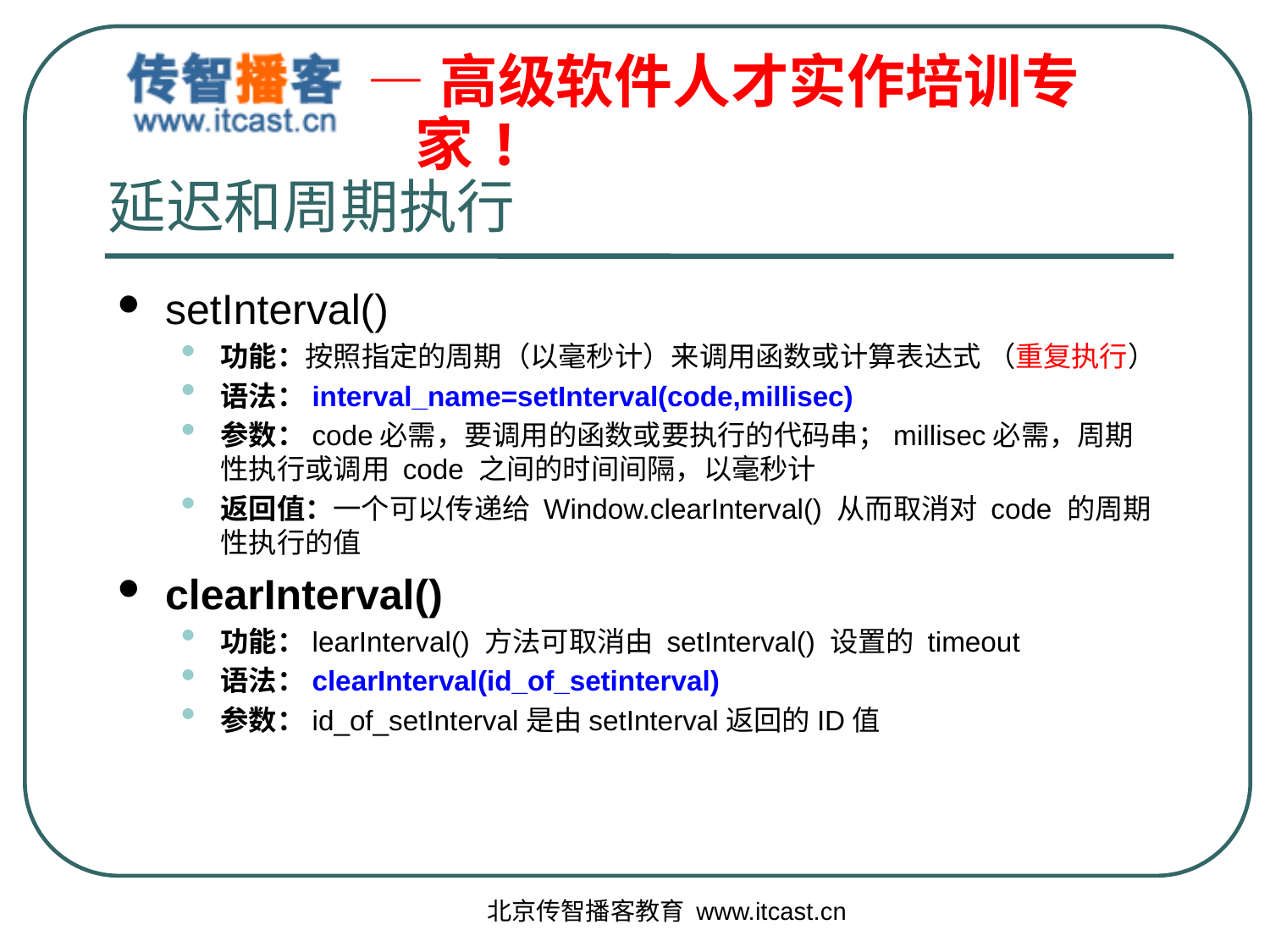

延迟和周期执行
setInterval()
功能：按照指定的周期（以毫秒计）来调用函数或计算表达式 （重复执行）
语法：interval_name=setInterval(code,millisec)
参数：code必需，要调用的函数或要执行的代码串；millisec必需，周期性执行或调用 code 之间的时间间隔，以毫秒计
返回值：一个可以传递给 Window.clearInterval() 从而取消对 code 的周期性执行的值
clearInterval()
功能：learInterval() 方法可取消由 setInterval() 设置的 timeout
语法：clearInterval(id_of_setinterval)
参数：id_of_setInterval是由setInterval返回的ID值